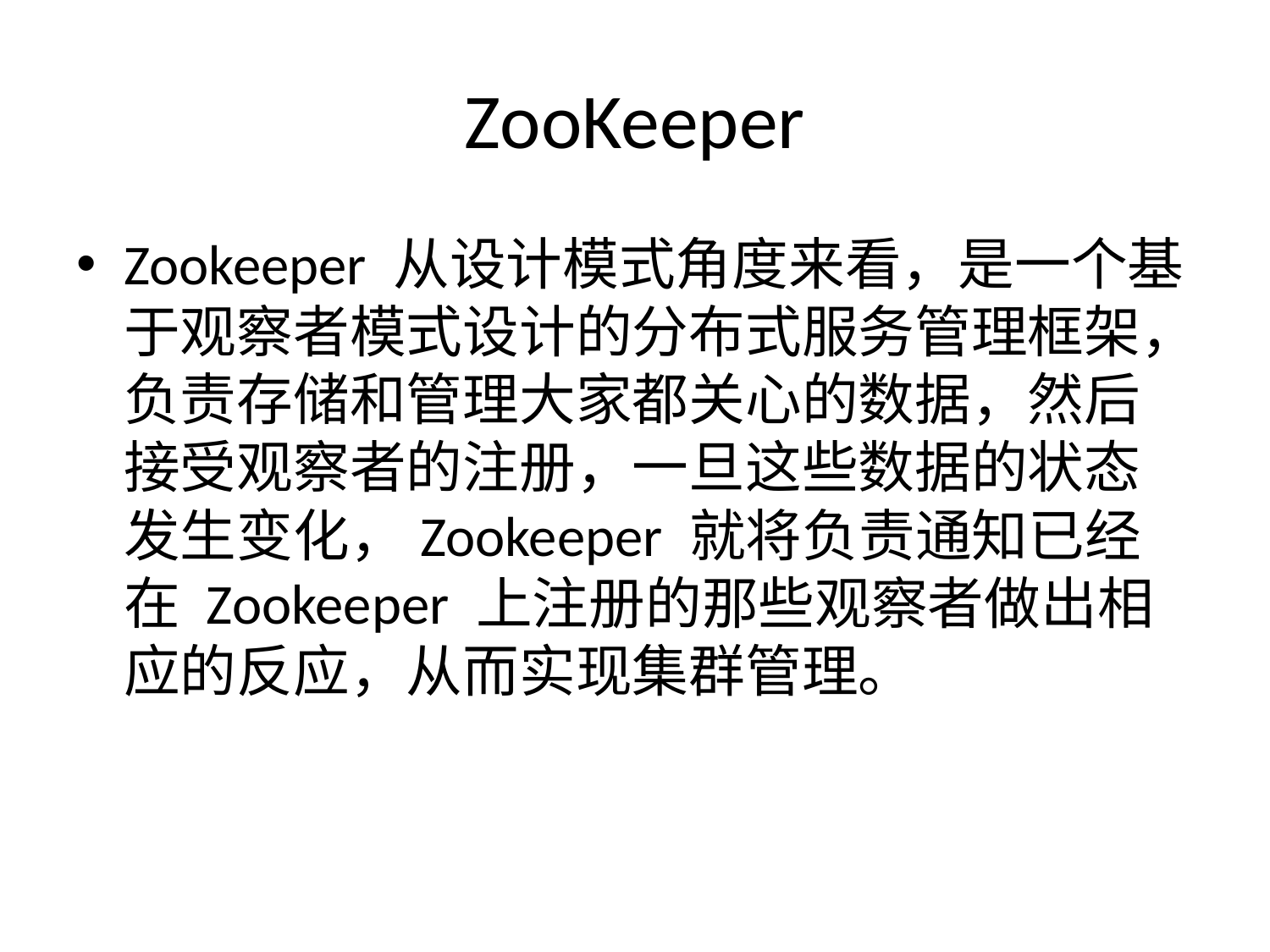

# ZooKeeper
Zookeeper 从设计模式角度来看，是一个基于观察者模式设计的分布式服务管理框架，负责存储和管理大家都关心的数据，然后接受观察者的注册，一旦这些数据的状态发生变化，Zookeeper 就将负责通知已经在 Zookeeper 上注册的那些观察者做出相应的反应，从而实现集群管理。